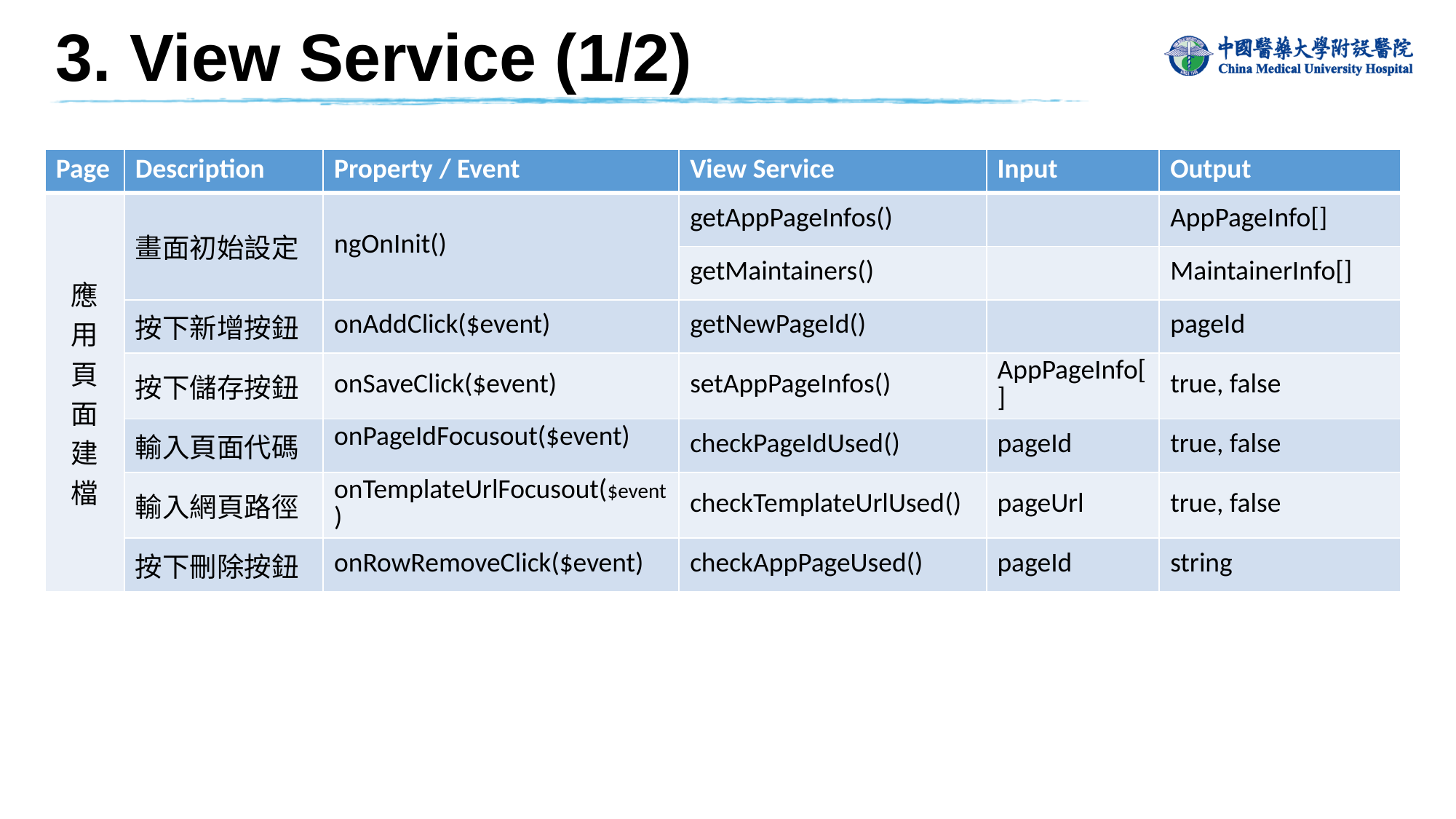

3. View Service (1/2)
| Page | Description | Property / Event | View Service | Input | Output |
| --- | --- | --- | --- | --- | --- |
| 應 用 頁 面 建 檔 | 畫面初始設定 | ngOnInit() | getAppPageInfos() |  | AppPageInfo[] |
|  |  |  | getMaintainers() |  | MaintainerInfo[] |
|  | 按下新增按鈕 | onAddClick($event) | getNewPageId() |  | pageId |
|  | 按下儲存按鈕 | onSaveClick($event) | setAppPageInfos() | AppPageInfo[] | true, false |
|  | 輸入頁面代碼 | onPageIdFocusout($event) | checkPageIdUsed() | pageId | true, false |
|  | 輸入網頁路徑 | onTemplateUrlFocusout($event) | checkTemplateUrlUsed() | pageUrl | true, false |
|  | 按下刪除按鈕 | onRowRemoveClick($event) | checkAppPageUsed() | pageId | string |